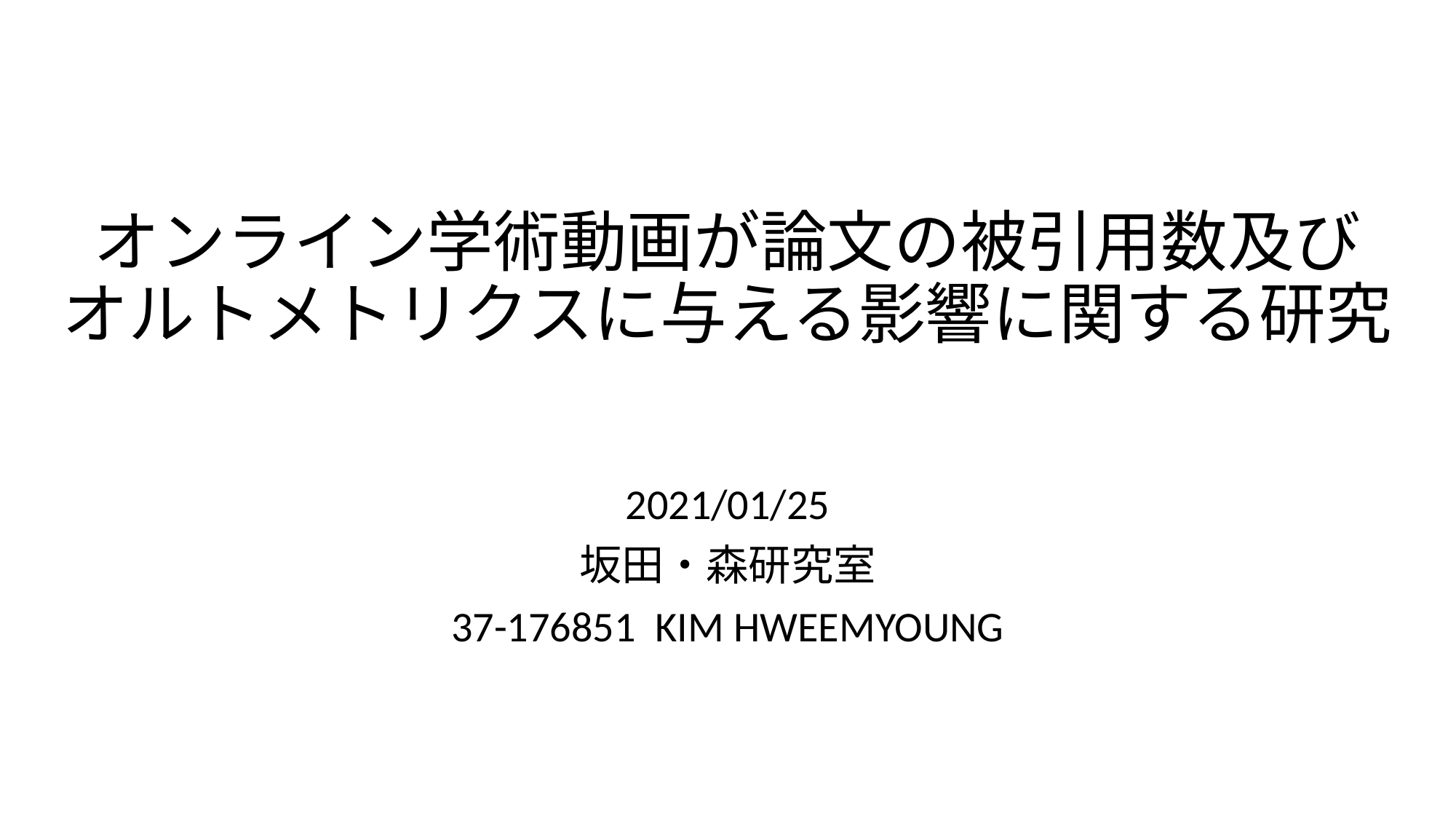

オンライン学術動画が論文の被引用数及び
オルトメトリクスに与える影響に関する研究
2021/01/25
坂田・森研究室
37-176851  KIM HWEEMYOUNG